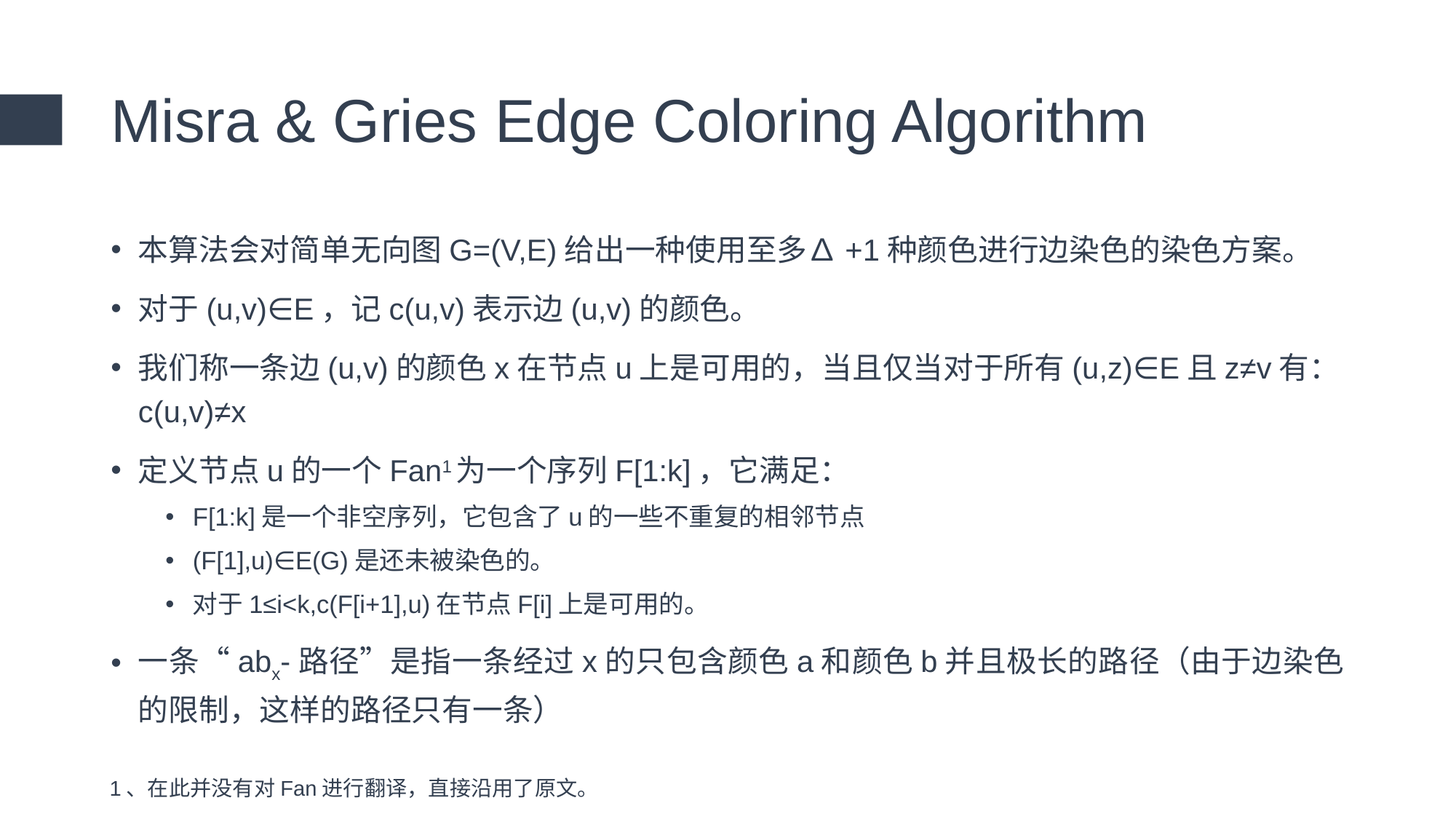

# Misra & Gries Edge Coloring Algorithm
本算法会对简单无向图G=(V,E)给出一种使用至多∆+1种颜色进行边染色的染色方案。
对于(u,v)∈E，记c(u,v)表示边(u,v)的颜色。
我们称一条边(u,v)的颜色x在节点u上是可用的，当且仅当对于所有(u,z)∈E且z≠v有：c(u,v)≠x
定义节点u的一个Fan1为一个序列F[1:k]，它满足：
F[1:k]是一个非空序列，它包含了u的一些不重复的相邻节点
(F[1],u)∈E(G)是还未被染色的。
对于1≤i<k,c(F[i+1],u)在节点F[i]上是可用的。
一条“abx-路径”是指一条经过x的只包含颜色a和颜色b并且极长的路径（由于边染色的限制，这样的路径只有一条）
1、在此并没有对Fan进行翻译，直接沿用了原文。